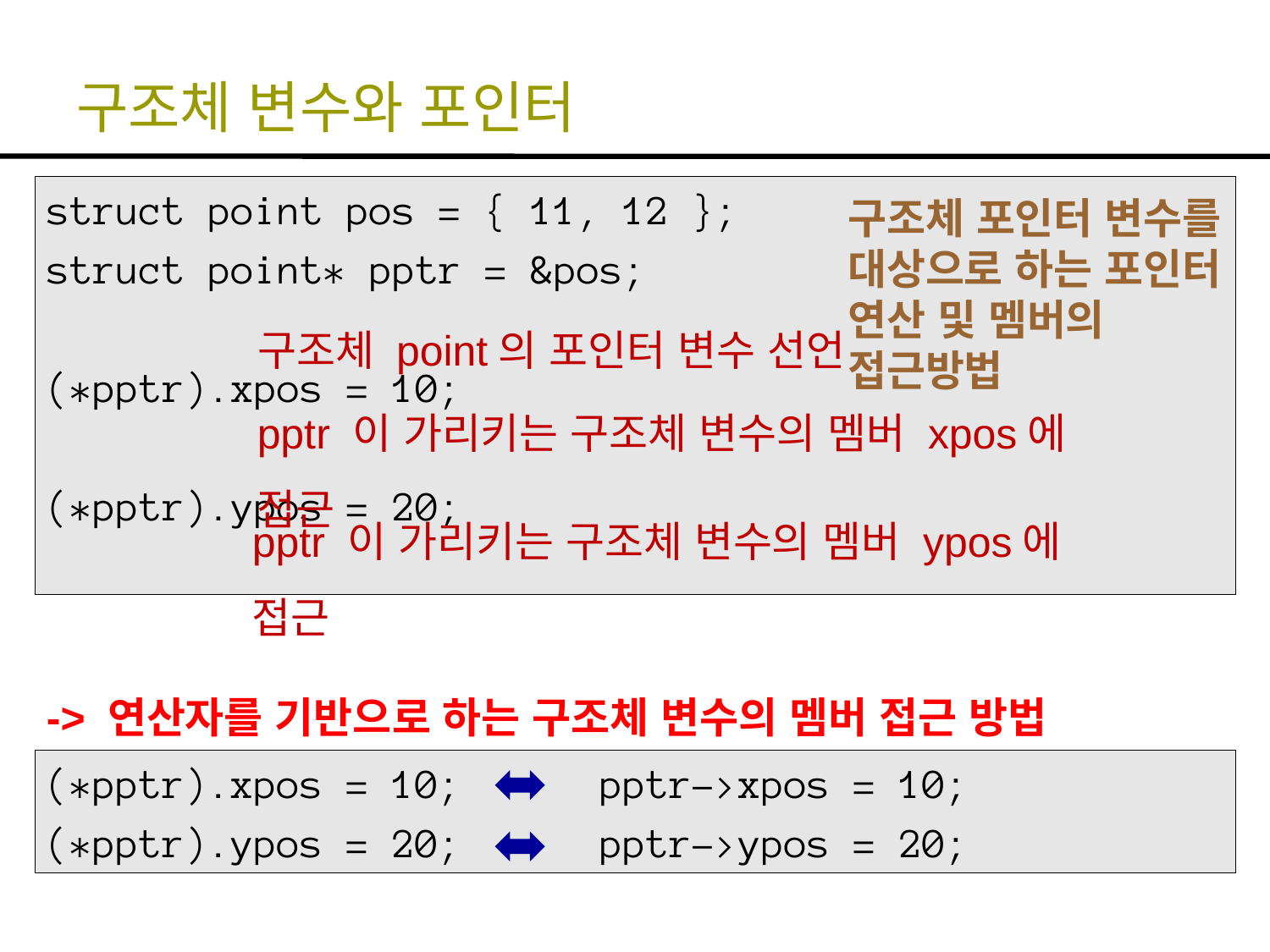

# 구조체 변수와 포인터
struct point pos = { 11, 12 };
struct point* pptr = &pos;

(*pptr).xpos = 10;

(*pptr).ypos = 20;

구조체 포인터 변수를 대상으로 하는 포인터 연산 및 멤버의 접근방법
구조체 point의 포인터 변수 선언
pptr 이 가리키는 구조체 변수의 멤버 xpos에 접근
pptr 이 가리키는 구조체 변수의 멤버 ypos에 접근
-> 연산자를 기반으로 하는 구조체 변수의 멤버 접근 방법
(*pptr).xpos = 10;      pptr->xpos = 10;
(*pptr).ypos = 20;      pptr->ypos = 20;